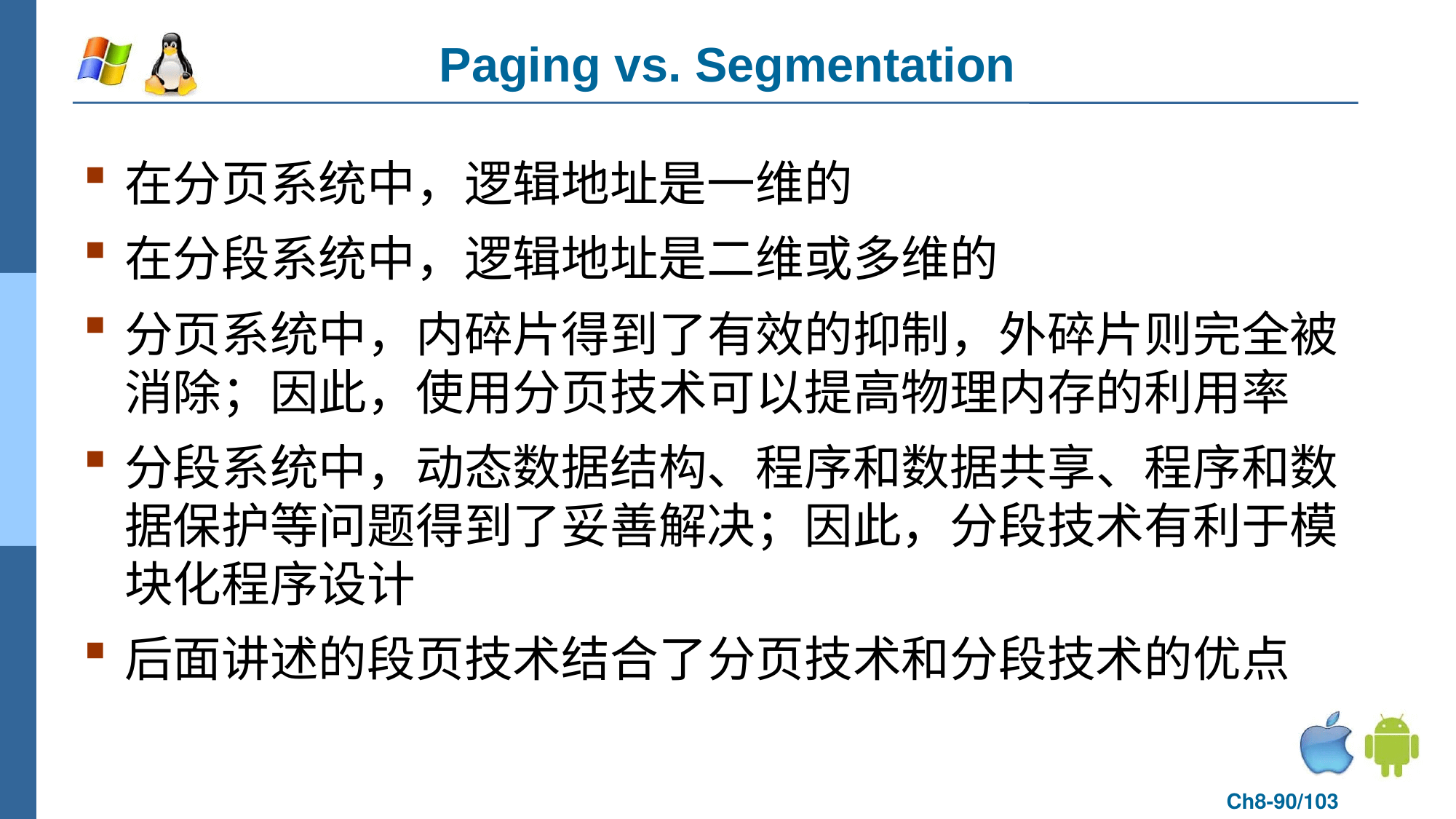

# Paging vs. Segmentation
在分页系统中，逻辑地址是一维的
在分段系统中，逻辑地址是二维或多维的
分页系统中，内碎片得到了有效的抑制，外碎片则完全被消除；因此，使用分页技术可以提高物理内存的利用率
分段系统中，动态数据结构、程序和数据共享、程序和数据保护等问题得到了妥善解决；因此，分段技术有利于模块化程序设计
后面讲述的段页技术结合了分页技术和分段技术的优点